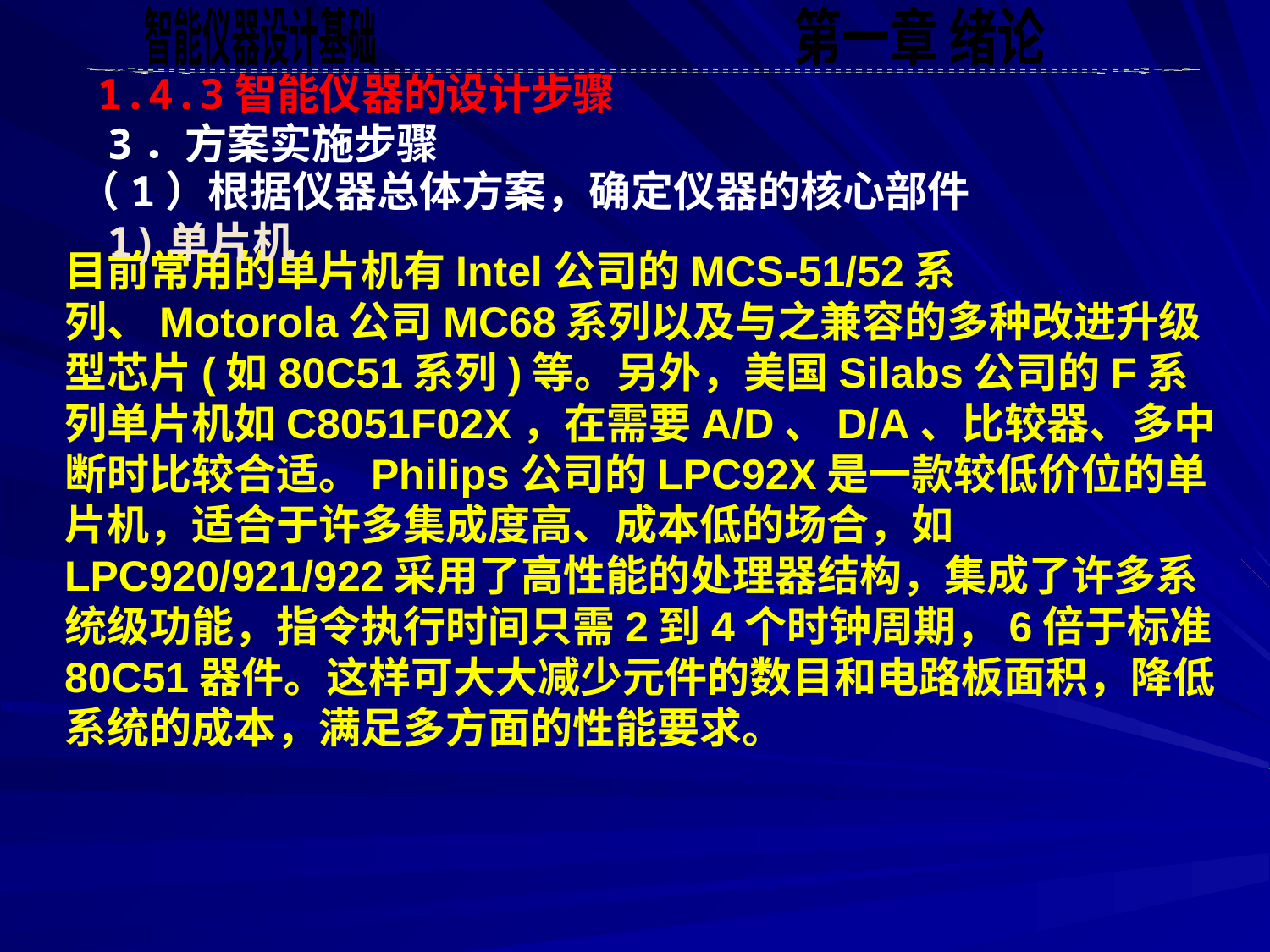

1.4.3智能仪器的设计步骤
3．方案实施步骤
（1）根据仪器总体方案，确定仪器的核心部件
1)单片机
目前常用的单片机有Intel公司的MCS-51/52系列、Motorola公司MC68系列以及与之兼容的多种改进升级型芯片(如80C51系列)等。另外，美国Silabs公司的F系列单片机如C8051F02X，在需要A/D、D/A、比较器、多中断时比较合适。Philips公司的LPC92X是一款较低价位的单片机，适合于许多集成度高、成本低的场合，如LPC920/921/922采用了高性能的处理器结构，集成了许多系统级功能，指令执行时间只需2到4个时钟周期，6倍于标准80C51器件。这样可大大减少元件的数目和电路板面积，降低系统的成本，满足多方面的性能要求。